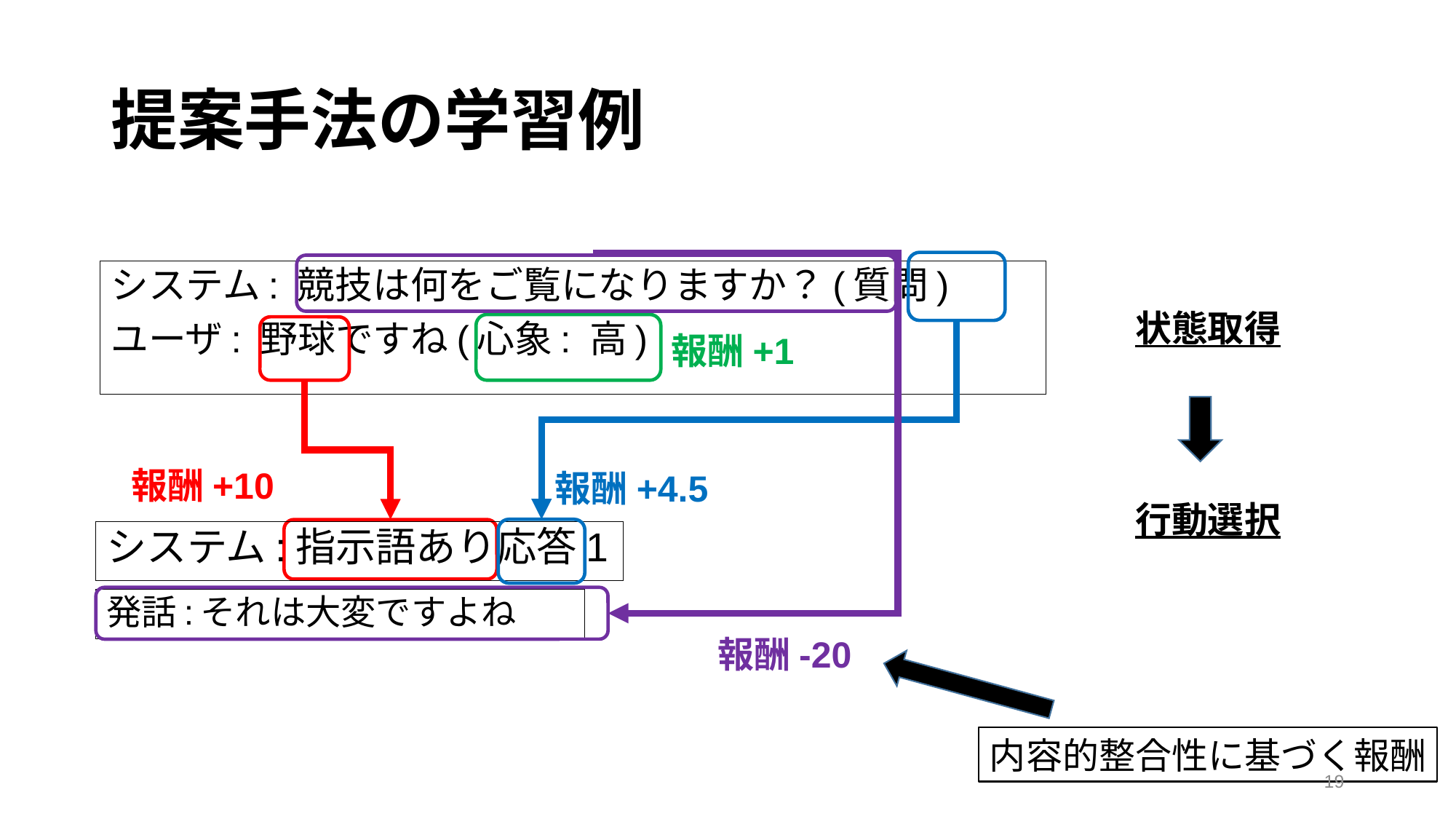

# 提案手法の学習例

システム: 競技は何をご覧になりますか？(質問)
ユーザ: 野球ですね(心象: 高)
状態取得

報酬+1

報酬+10
報酬+4.5
行動選択

システム:指示語あり応答1

発話:それは大変ですよね

報酬-20
内容的整合性に基づく報酬
19